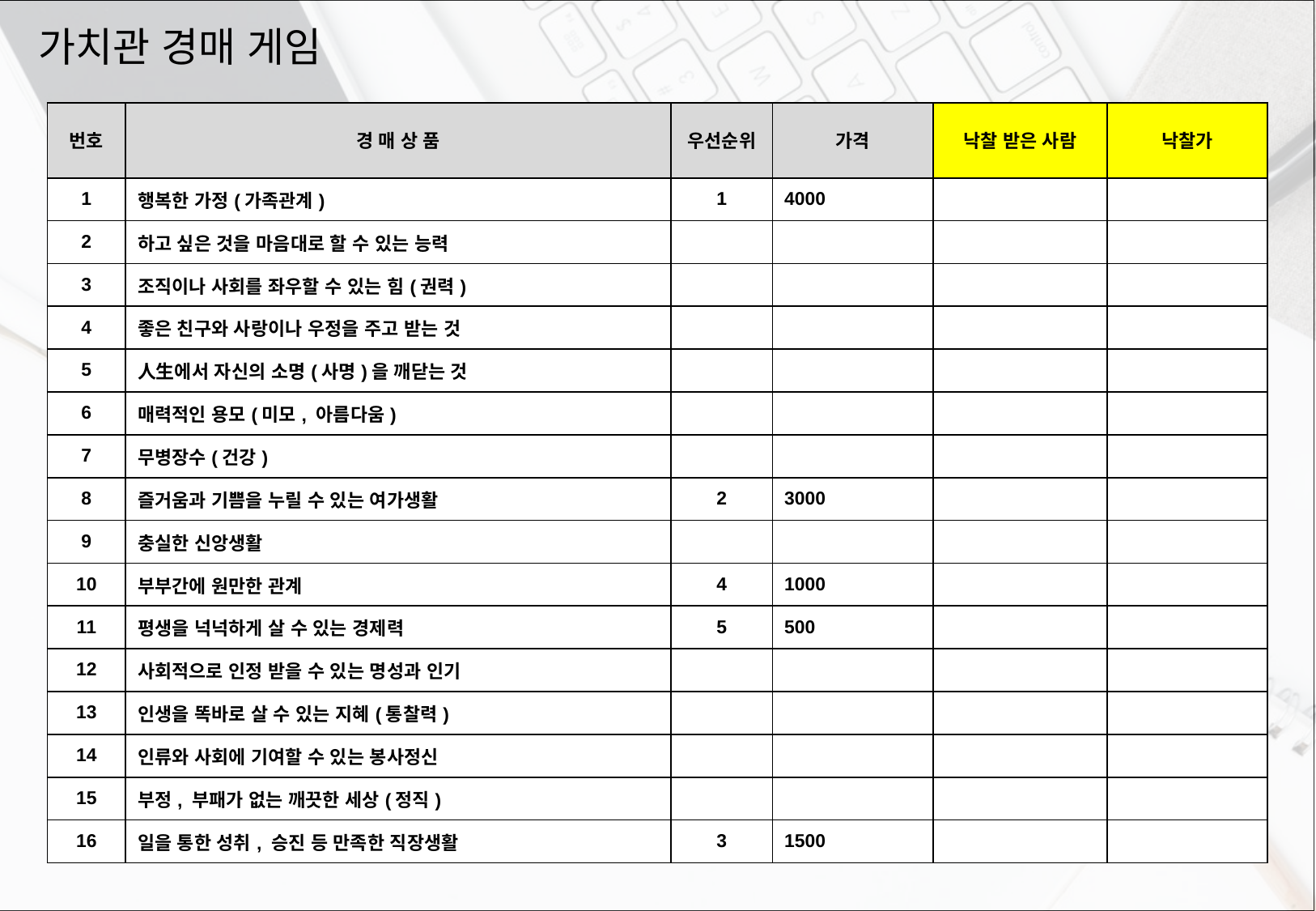

# 가치관 경매 게임
| 번호 | 경 매 상 품 | 우선순위 | 가격 | 낙찰 받은 사람 | 낙찰가 |
| --- | --- | --- | --- | --- | --- |
| 1 | 행복한 가정(가족관계) | 1 | 4000 |  |  |
| 2 | 하고 싶은 것을 마음대로 할 수 있는 능력 |  |  |  |  |
| 3 | 조직이나 사회를 좌우할 수 있는 힘(권력) |  |  |  |  |
| 4 | 좋은 친구와 사랑이나 우정을 주고 받는 것 |  |  |  |  |
| 5 | 人生에서 자신의 소명(사명)을 깨닫는 것 |  |  |  |  |
| 6 | 매력적인 용모(미모, 아름다움) |  |  |  |  |
| 7 | 무병장수(건강) |  |  |  |  |
| 8 | 즐거움과 기쁨을 누릴 수 있는 여가생활 | 2 | 3000 |  |  |
| 9 | 충실한 신앙생활 |  |  |  |  |
| 10 | 부부간에 원만한 관계 | 4 | 1000 |  |  |
| 11 | 평생을 넉넉하게 살 수 있는 경제력 | 5 | 500 |  |  |
| 12 | 사회적으로 인정 받을 수 있는 명성과 인기 |  |  |  |  |
| 13 | 인생을 똑바로 살 수 있는 지혜(통찰력) |  |  |  |  |
| 14 | 인류와 사회에 기여할 수 있는 봉사정신 |  |  |  |  |
| 15 | 부정, 부패가 없는 깨끗한 세상(정직) |  |  |  |  |
| 16 | 일을 통한 성취, 승진 등 만족한 직장생활 | 3 | 1500 |  |  |